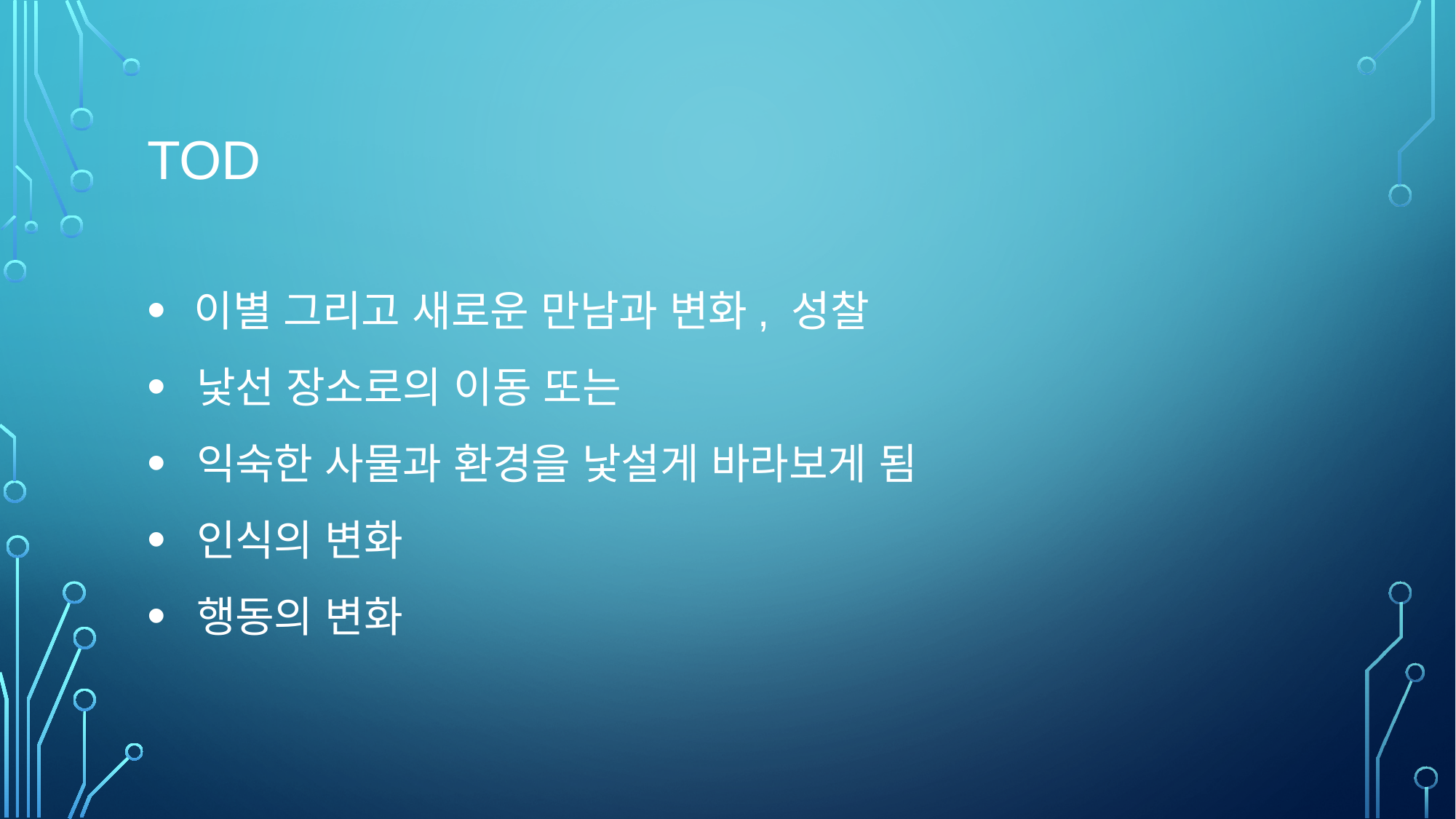

# Tod
 이별 그리고 새로운 만남과 변화, 성찰
 낯선 장소로의 이동 또는
 익숙한 사물과 환경을 낯설게 바라보게 됨
 인식의 변화
 행동의 변화